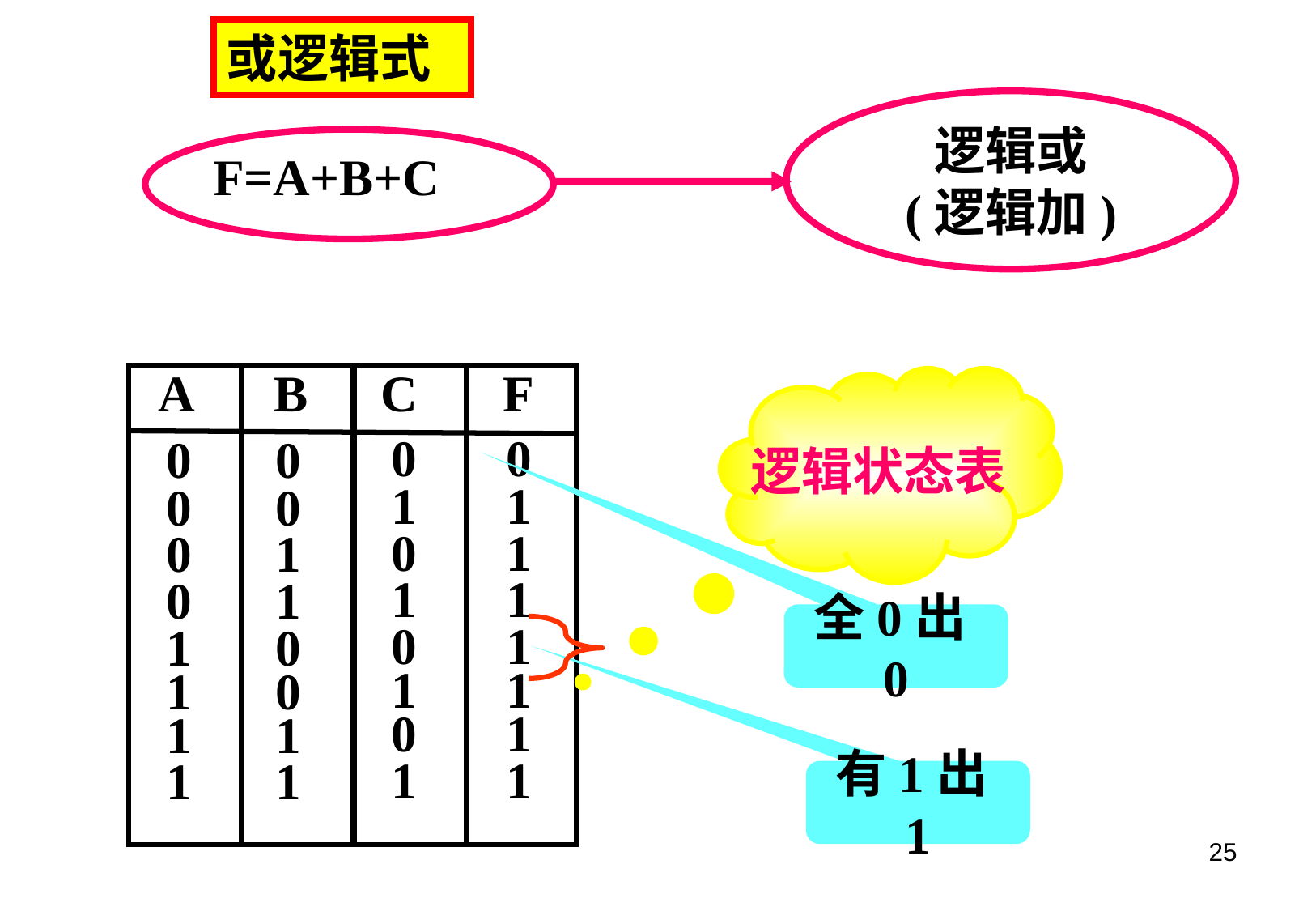

或逻辑式
逻辑或
(逻辑加)

F=A+B+C
A
B
C
F

0
0
0
0
1
1
0
0
0
1
0
1
1
1
0
1
0
1
1
0
1
1
1
0
0
1
1
1
1
1
1
1
逻辑状态表
全0出0

有1出1
25